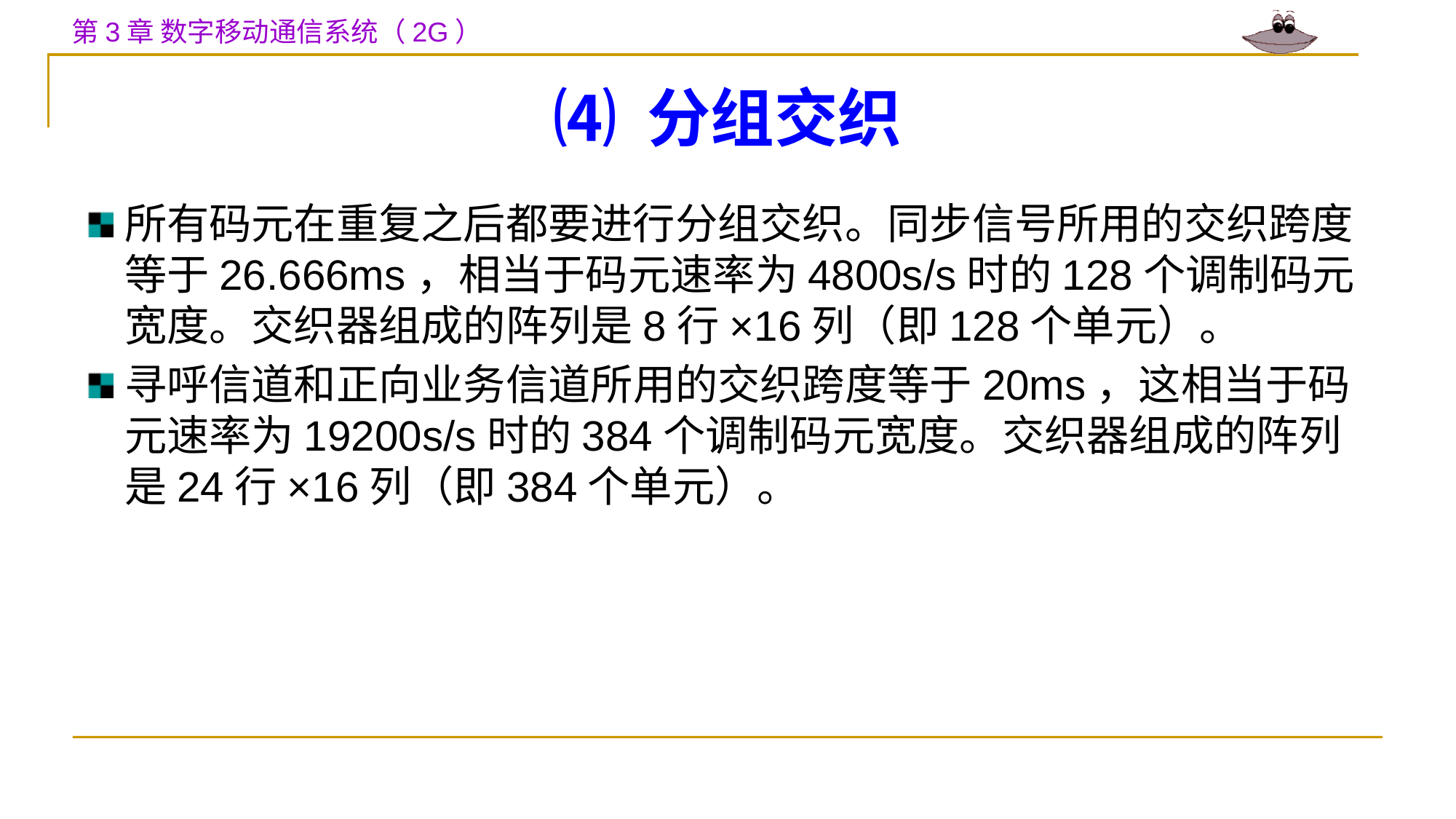

# ⑷ 分组交织
所有码元在重复之后都要进行分组交织。同步信号所用的交织跨度等于26.666ms，相当于码元速率为4800s/s时的128个调制码元宽度。交织器组成的阵列是8行×16列（即128个单元）。
寻呼信道和正向业务信道所用的交织跨度等于20ms，这相当于码元速率为19200s/s时的384个调制码元宽度。交织器组成的阵列是24行×16列（即384个单元）。